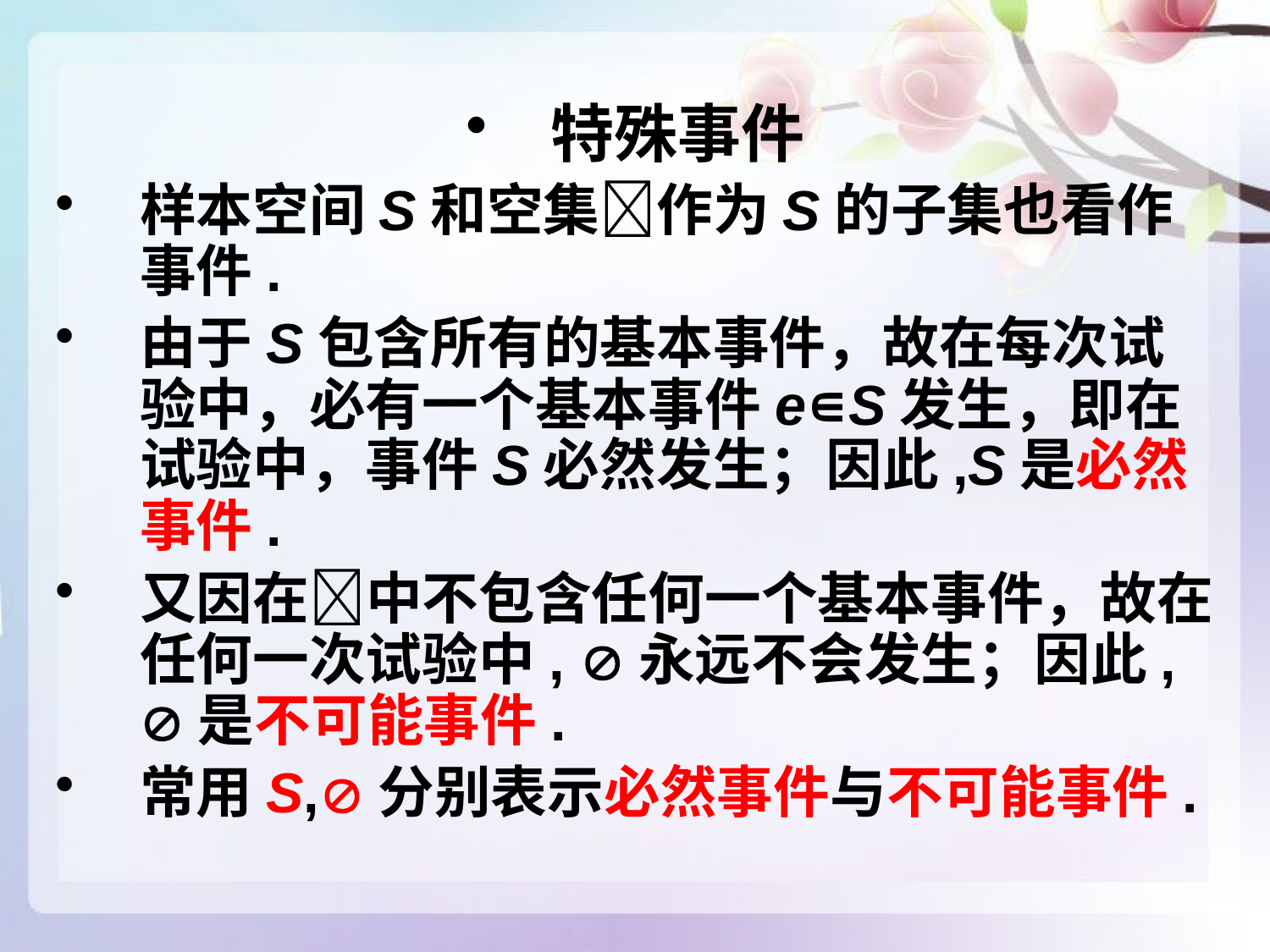

特殊事件
样本空间S和空集∅作为S的子集也看作事件.
由于S包含所有的基本事件，故在每次试验中，必有一个基本事件e∊S发生，即在试验中，事件S必然发生；因此,S是必然事件.
又因在∅中不包含任何一个基本事件，故在任何一次试验中, ∅永远不会发生；因此, ∅是不可能事件.
常用S,∅分别表示必然事件与不可能事件.